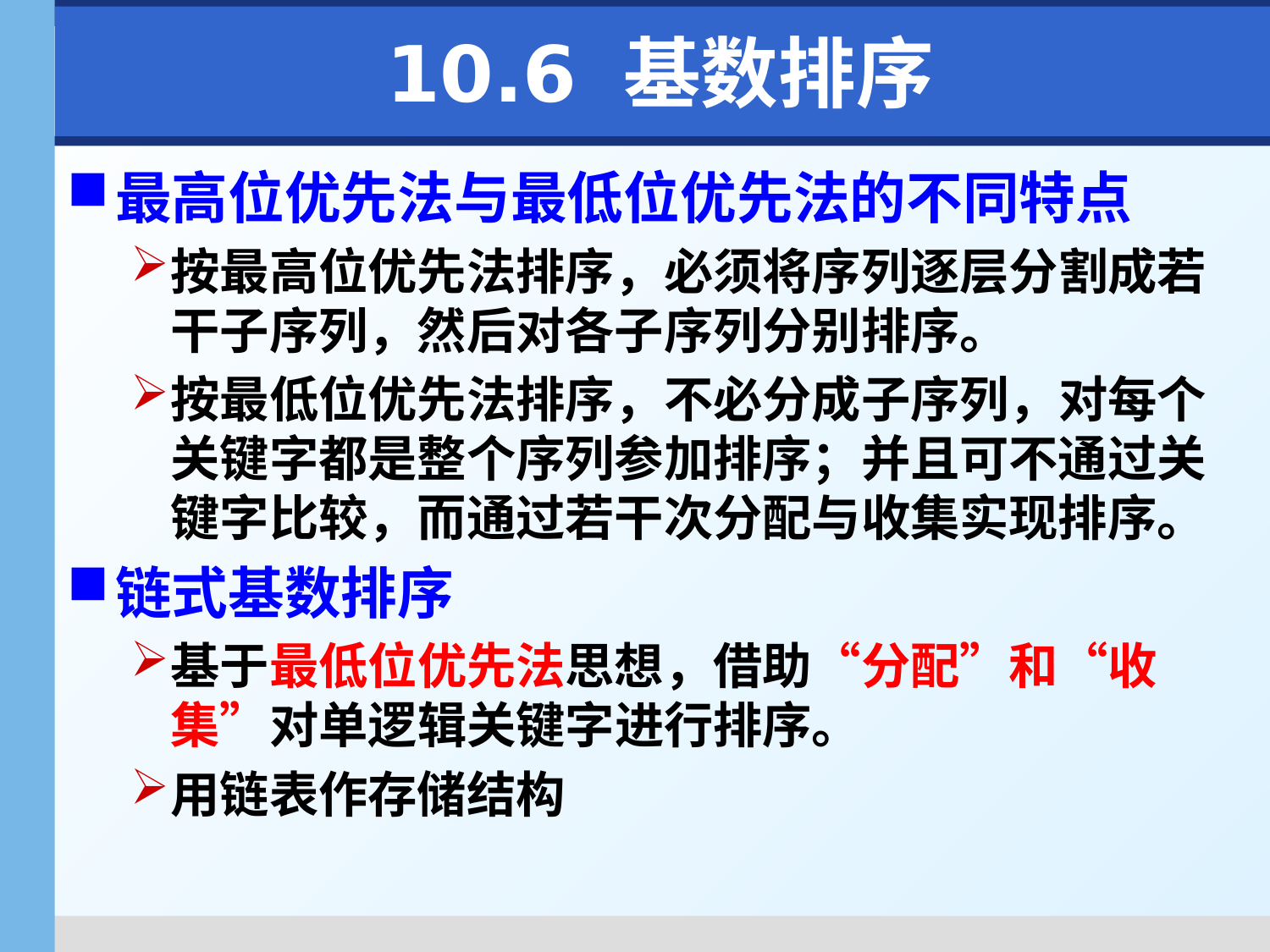

# 10.6 基数排序
最高位优先法与最低位优先法的不同特点
按最高位优先法排序，必须将序列逐层分割成若干子序列，然后对各子序列分别排序。
按最低位优先法排序，不必分成子序列，对每个关键字都是整个序列参加排序；并且可不通过关键字比较，而通过若干次分配与收集实现排序。
链式基数排序
基于最低位优先法思想，借助“分配”和“收集”对单逻辑关键字进行排序。
用链表作存储结构